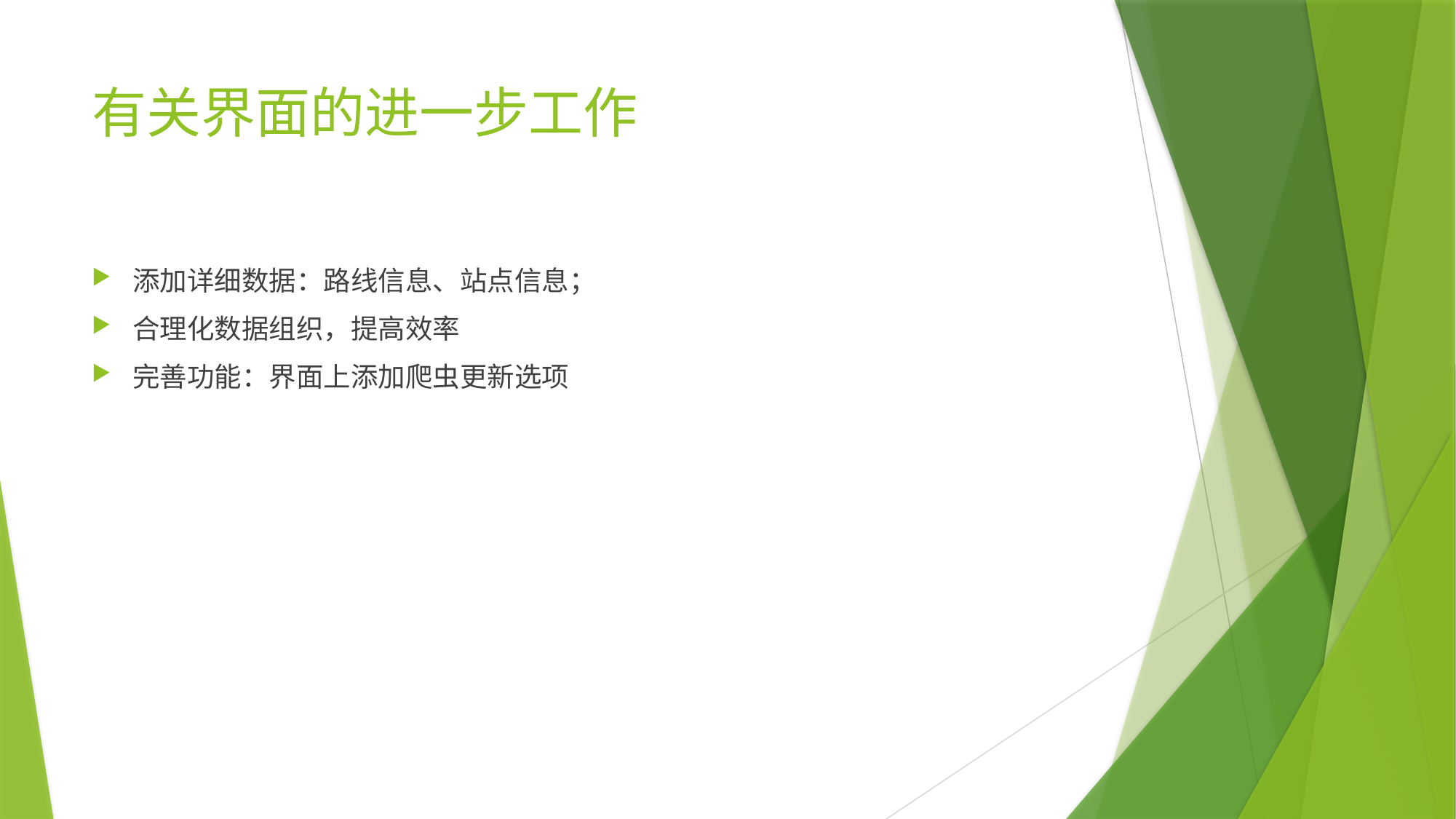

# 有关界面的进一步工作
添加详细数据：路线信息、站点信息；
合理化数据组织，提高效率
完善功能：界面上添加爬虫更新选项